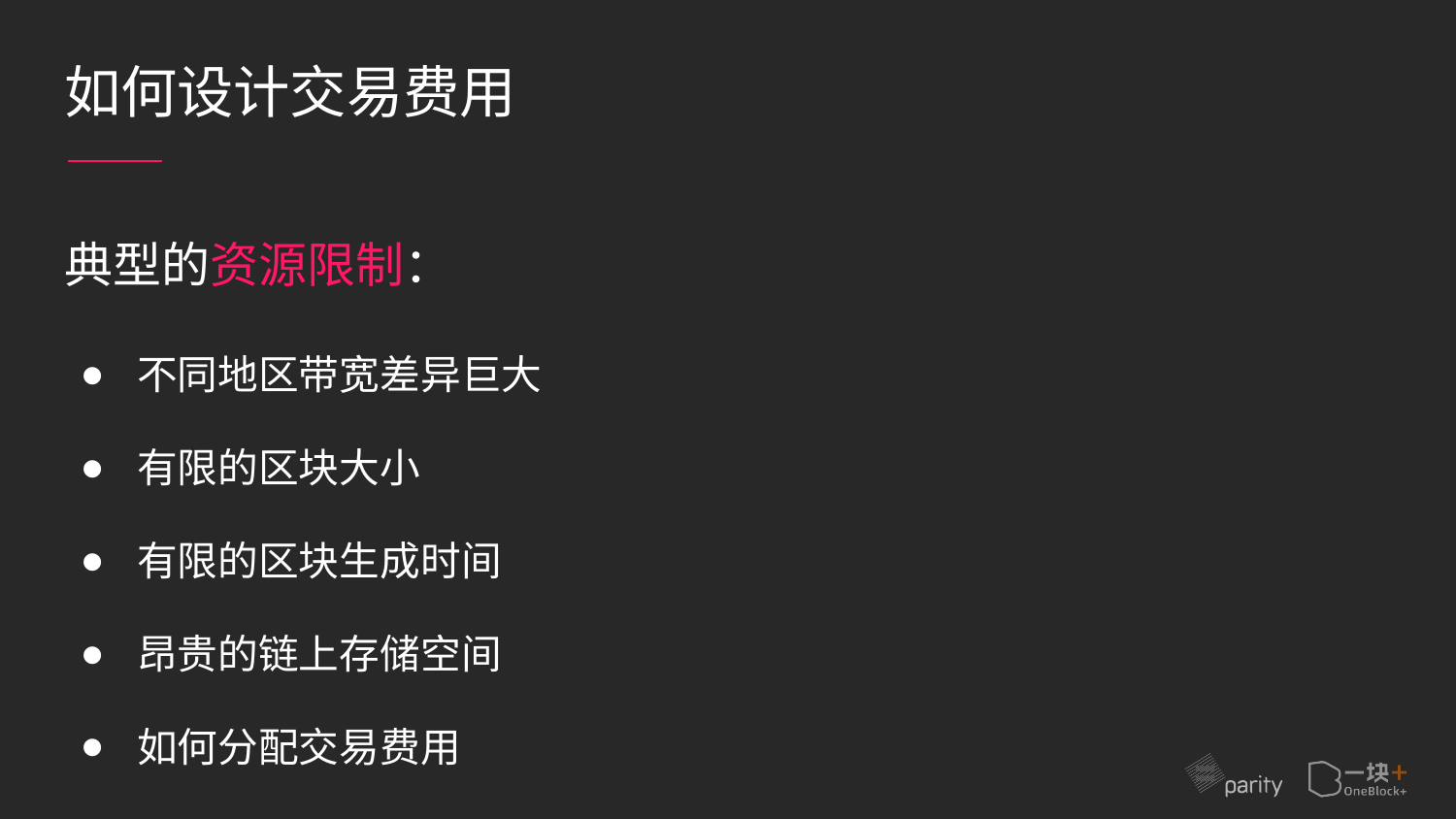

# 如何设计交易费用
典型的资源限制：
不同地区带宽差异巨大
有限的区块大小
有限的区块生成时间
昂贵的链上存储空间
如何分配交易费用